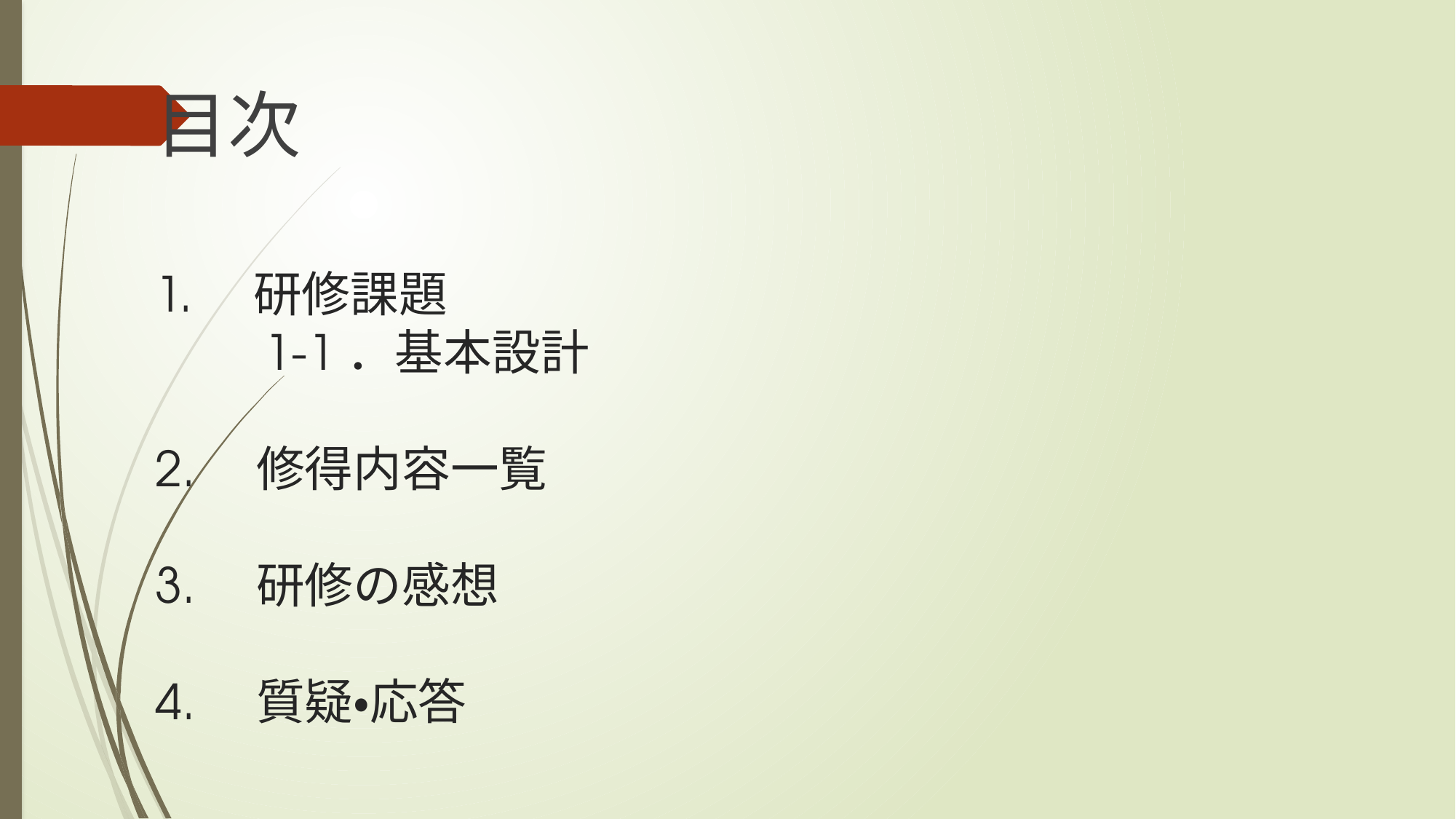

目次
# 1.　研修課題 1-1．基本設計 2.　修得内容一覧 3.　研修の感想 4.　質疑・応答